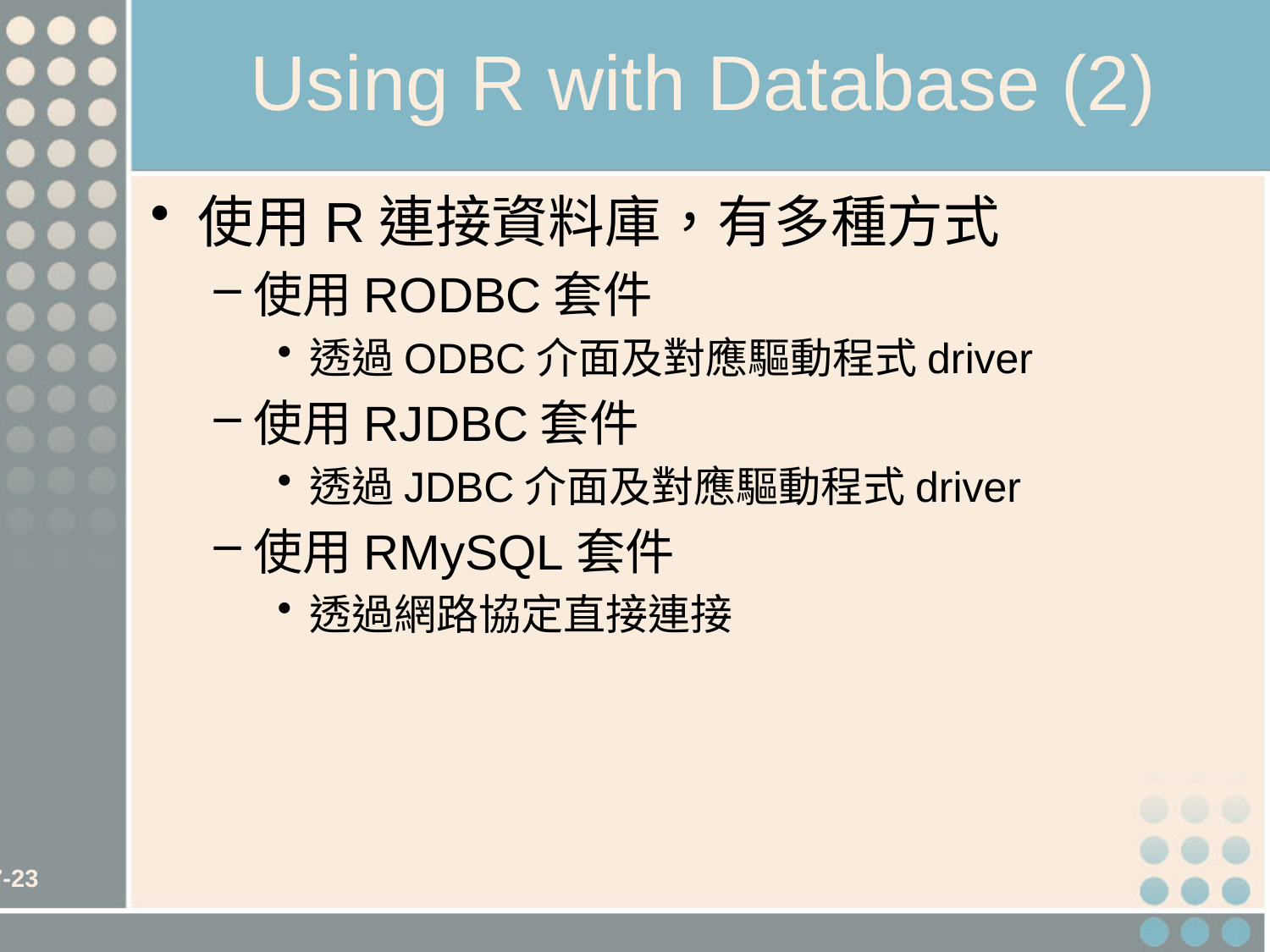

# Using R with Database (2)
使用R連接資料庫，有多種方式
使用RODBC套件
透過ODBC介面及對應驅動程式driver
使用RJDBC套件
透過JDBC介面及對應驅動程式driver
使用RMySQL套件
透過網路協定直接連接